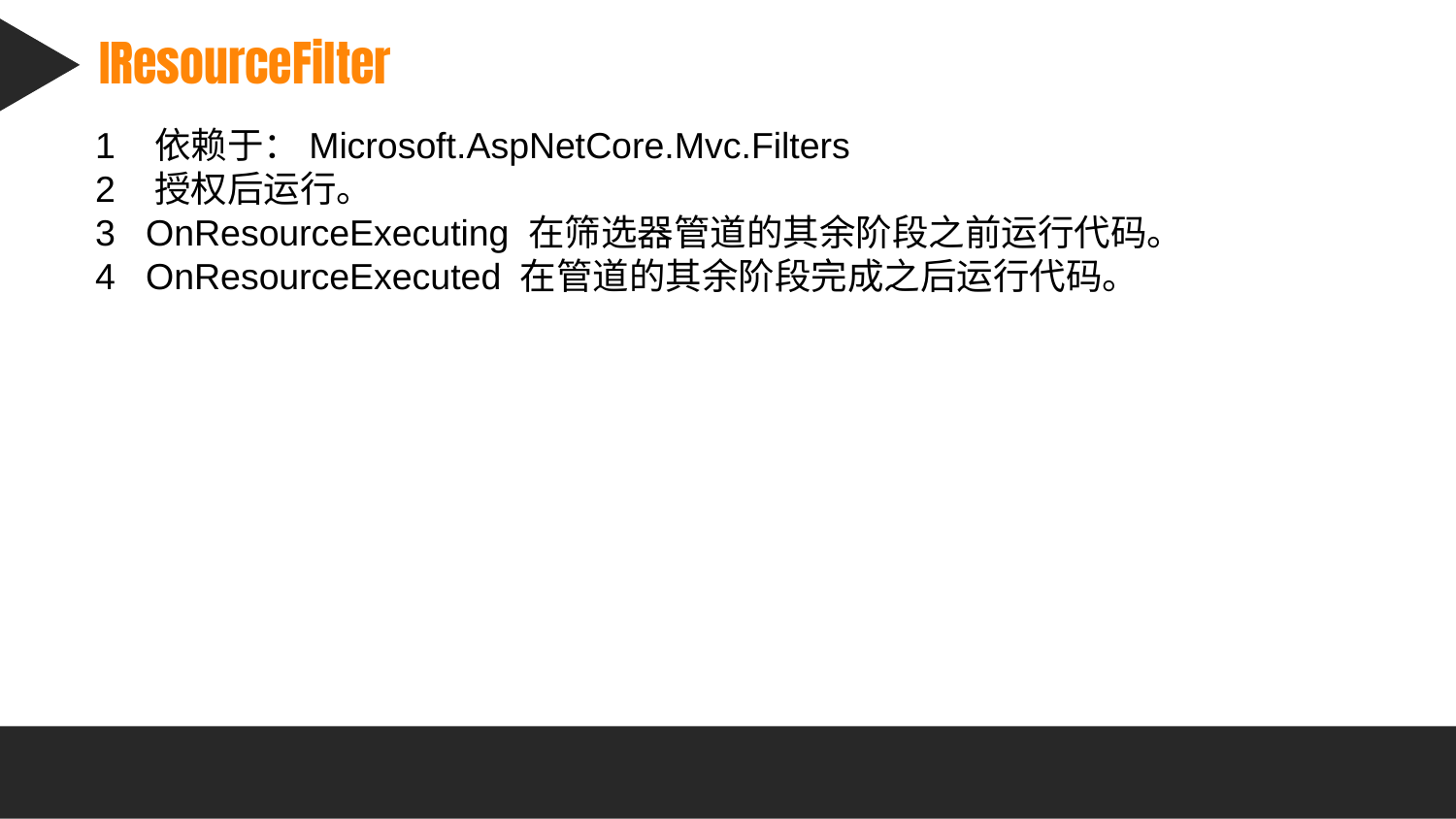

IResourceFilter
1   依赖于：Microsoft.AspNetCore.Mvc.Filters
2   授权后运行。
3   OnResourceExecuting 在筛选器管道的其余阶段之前运行代码。
4   OnResourceExecuted 在管道的其余阶段完成之后运行代码。